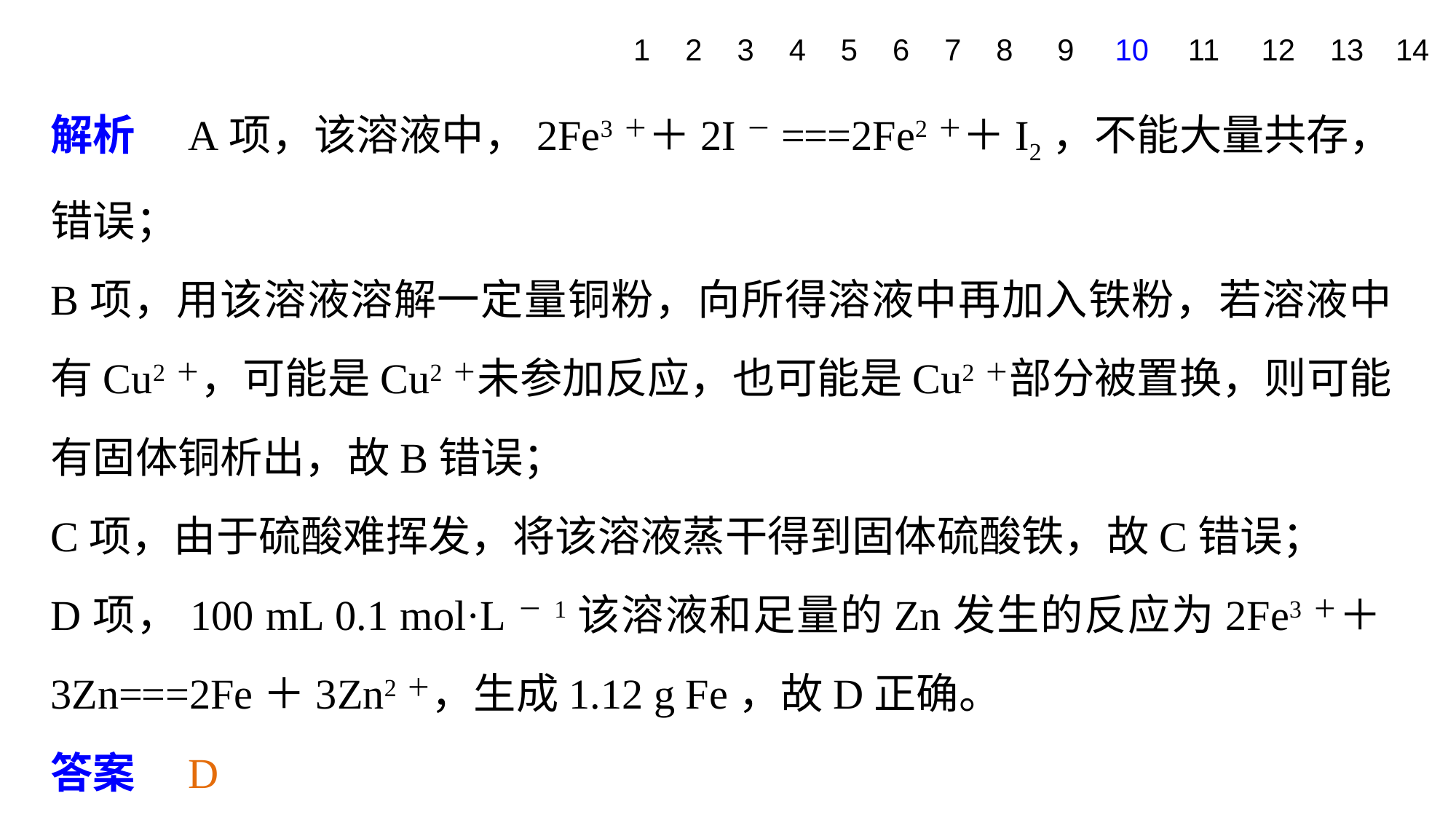

1
2
3
4
5
6
7
8
9
10
11
12
13
14
解析　A项，该溶液中，2Fe3＋＋2I－===2Fe2＋＋I2，不能大量共存，错误；
B项，用该溶液溶解一定量铜粉，向所得溶液中再加入铁粉，若溶液中有Cu2＋，可能是Cu2＋未参加反应，也可能是Cu2＋部分被置换，则可能有固体铜析出，故B错误；
C项，由于硫酸难挥发，将该溶液蒸干得到固体硫酸铁，故C错误；
D项，100 mL 0.1 mol·L－1该溶液和足量的Zn发生的反应为2Fe3＋＋3Zn===2Fe＋3Zn2＋，生成1.12 g Fe，故D正确。
答案　D